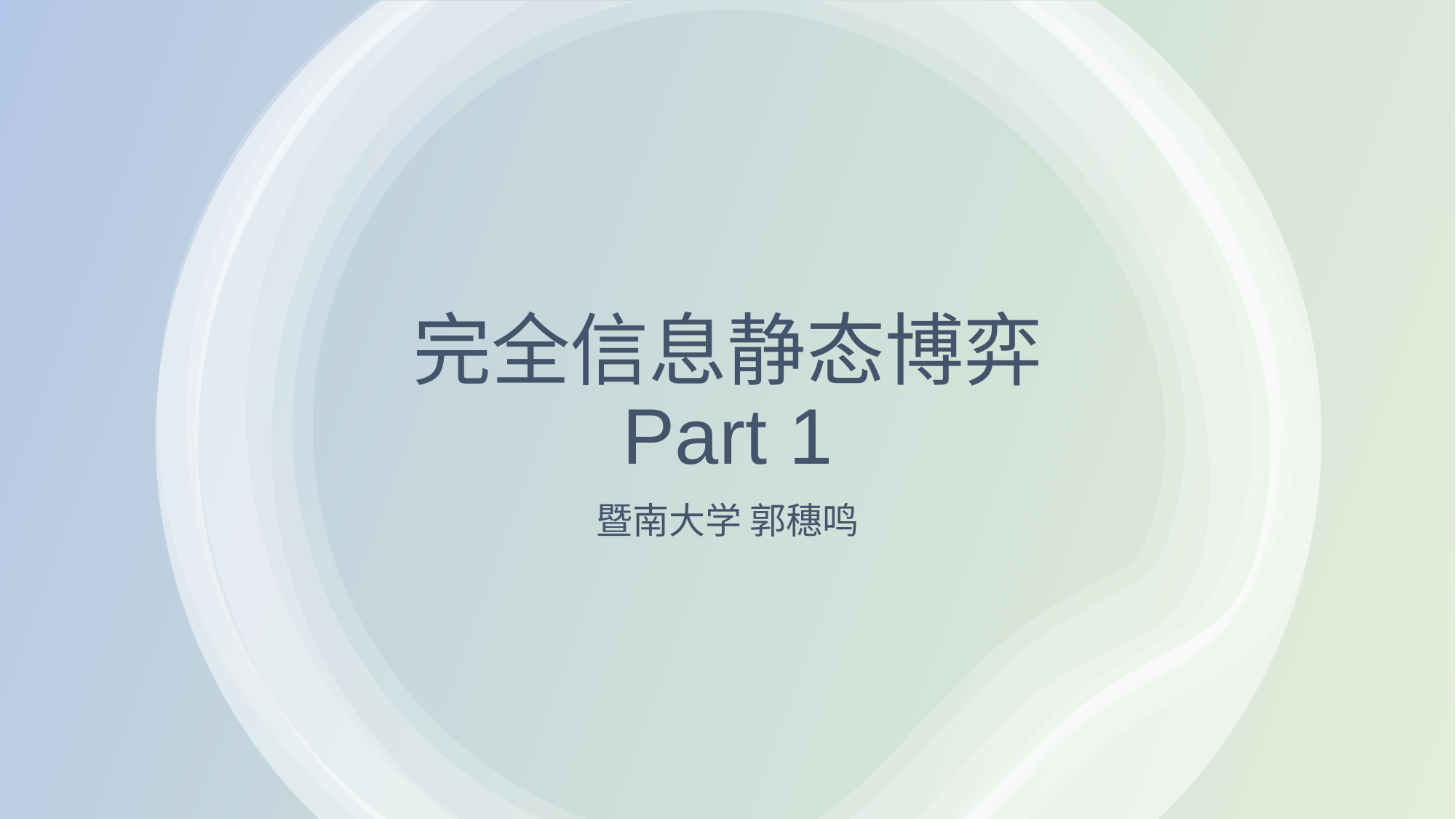

# 完全信息静态博弈 Part 1
暨南大学 郭穗鸣
1